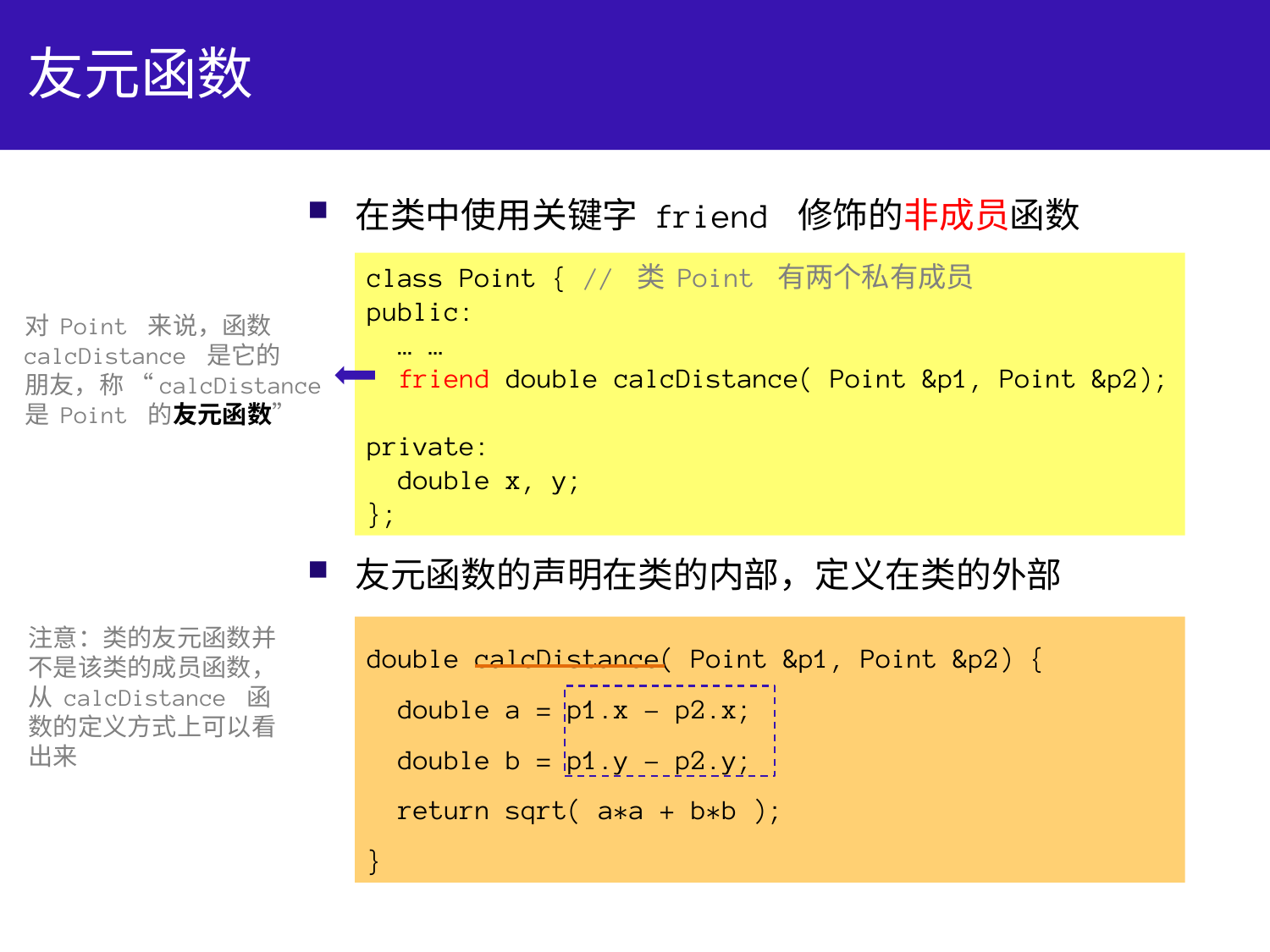

# 友元函数
在类中使用关键字 friend 修饰的非成员函数

友元函数的声明在类的内部，定义在类的外部
class Point { // 类 Point 有两个私有成员
public:
  … …
  friend double calcDistance( Point &p1, Point &p2);

private:
  double x, y;
};
对 Point 来说，函数
calcDistance 是它的
朋友，称 “calcDistance
是 Point 的友元函数”

注意：类的友元函数并
不是该类的成员函数，
从 calcDistance 函
数的定义方式上可以看
出来
double calcDistance( Point &p1, Point &p2) {
  double a = p1.x – p2.x;
  double b = p1.y – p2.y;
  return sqrt( a*a + b*b );
}

18